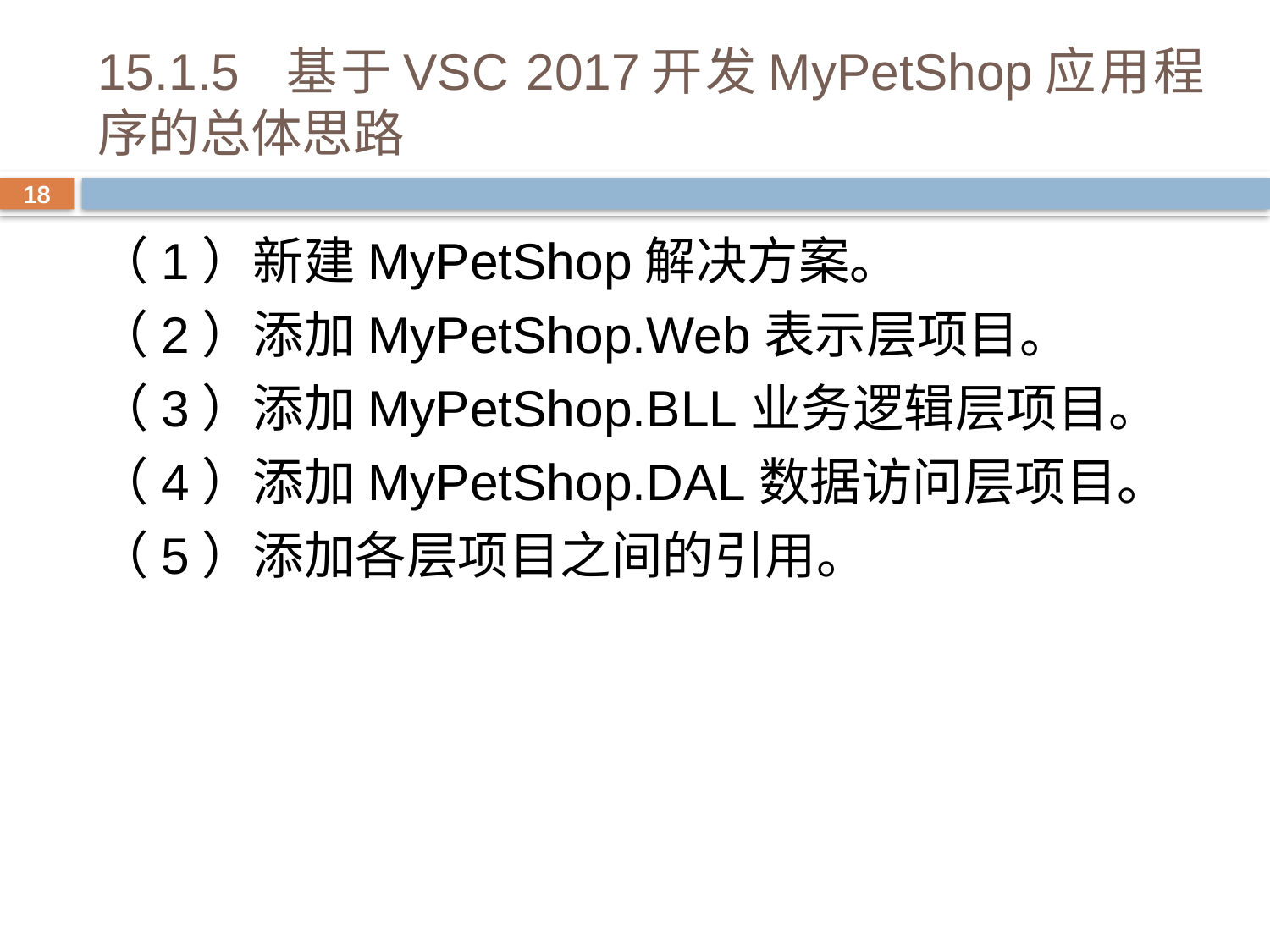

# 15.1.5  基于VSC 2017开发MyPetShop应用程序的总体思路
18
（1）新建MyPetShop解决方案。
（2）添加MyPetShop.Web表示层项目。
（3）添加MyPetShop.BLL业务逻辑层项目。
（4）添加MyPetShop.DAL数据访问层项目。
（5）添加各层项目之间的引用。